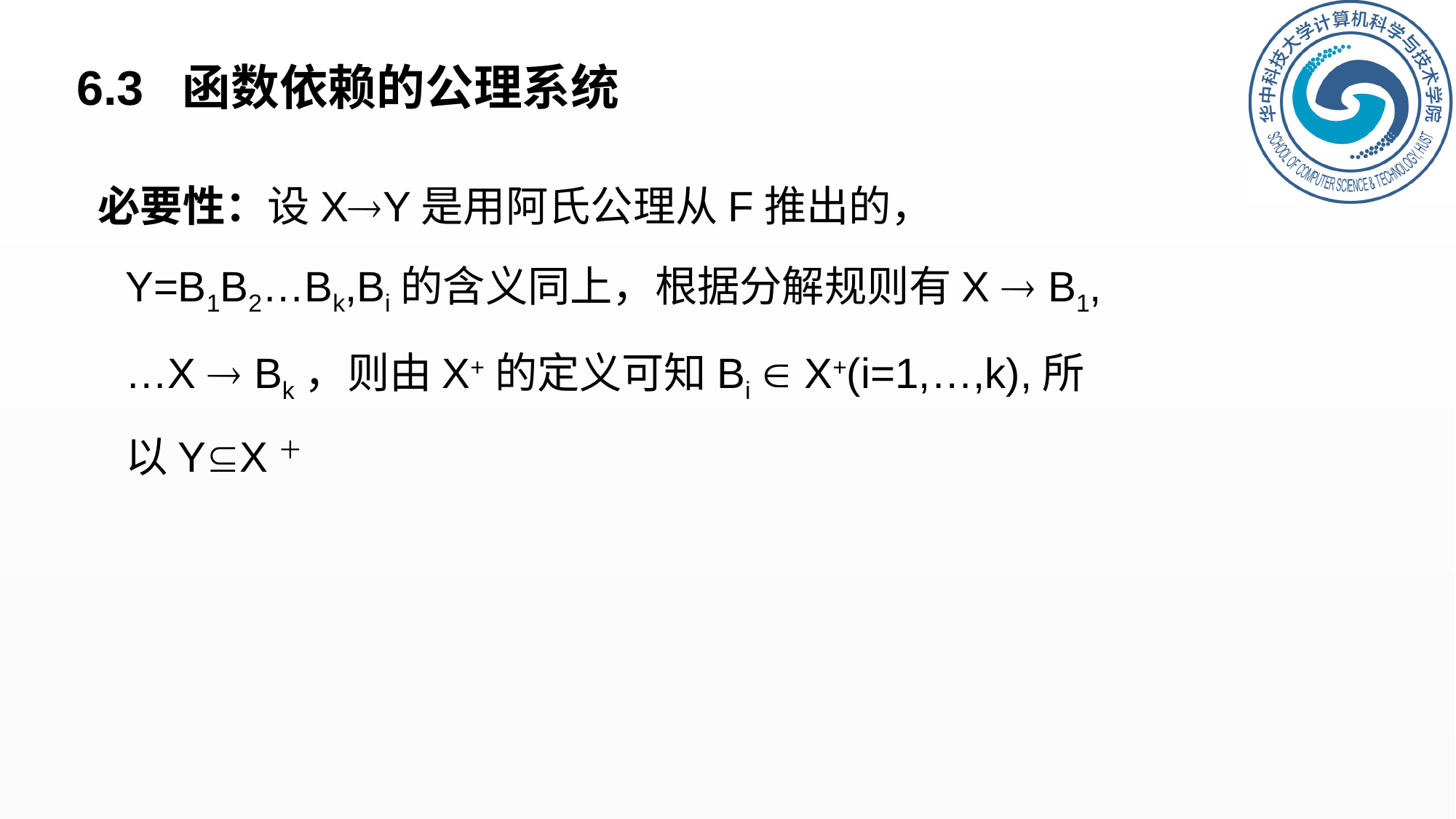

# 6.3  函数依赖的公理系统
必要性：设X→Y是用阿氏公理从F推出的， Y=B1B2…Bk,Bi的含义同上，根据分解规则有X → B1,…X → Bk，则由X+的定义可知Bi ∈ X+(i=1,…,k),所以Y⊆X＋